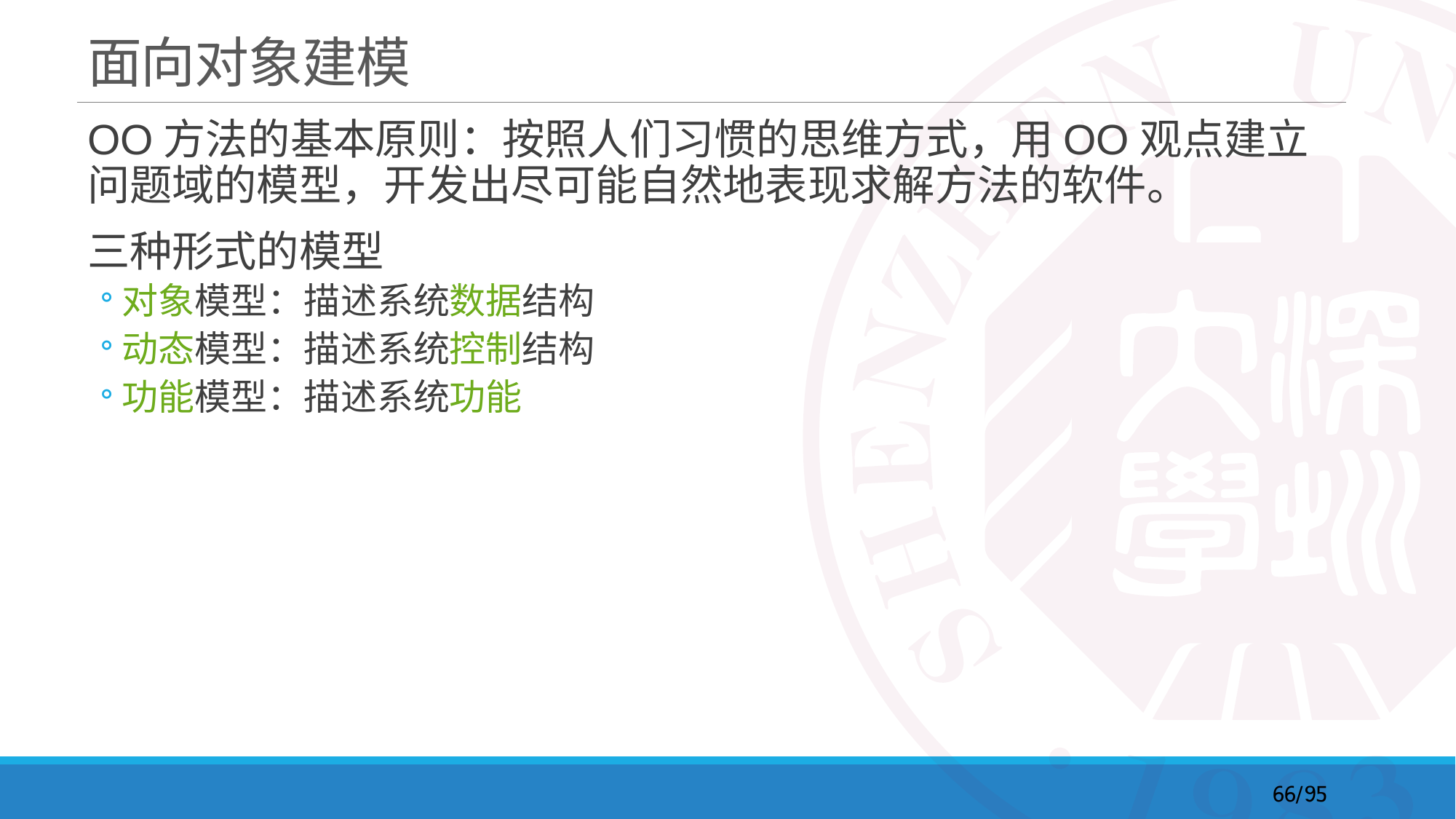

# 面向对象建模
OO方法的基本原则：按照人们习惯的思维方式，用OO观点建立问题域的模型，开发出尽可能自然地表现求解方法的软件。
三种形式的模型
对象模型：描述系统数据结构
动态模型：描述系统控制结构
功能模型：描述系统功能
66/95